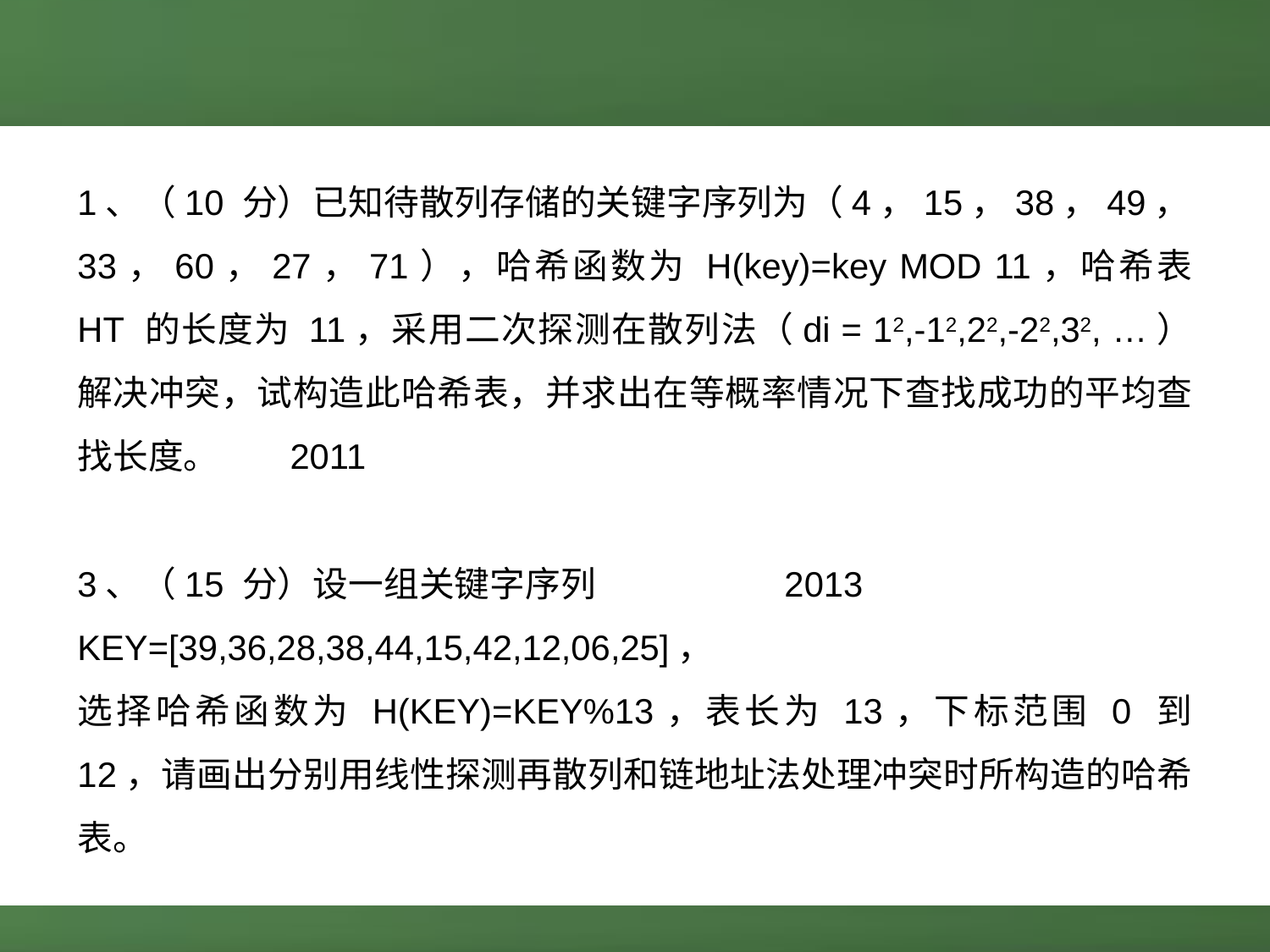

1、（10 分）已知待散列存储的关键字序列为（4，15，38，49，33，60，27，71），哈希函数为 H(key)=key MOD 11，哈希表 HT 的长度为 11，采用二次探测在散列法（di = 12,-12,22,-22,32, …）解决冲突，试构造此哈希表，并求出在等概率情况下查找成功的平均查找长度。        2011

3、（15 分）设一组关键字序列                       2013
KEY=[39,36,28,38,44,15,42,12,06,25]，
选择哈希函数为 H(KEY)=KEY%13，表长为 13，下标范围 0 到 12，请画出分别用线性探测再散列和链地址法处理冲突时所构造的哈希表。